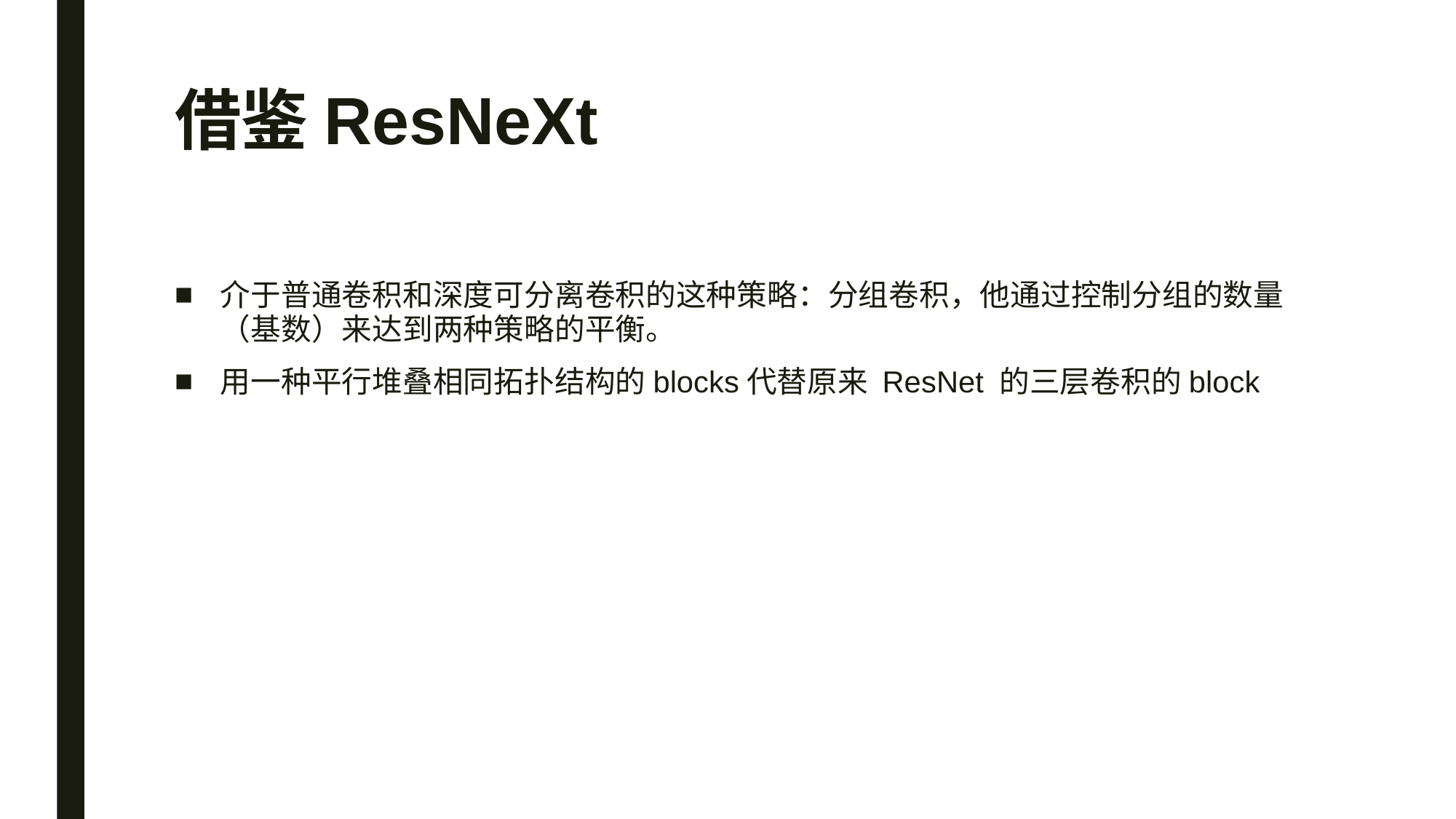

# 借鉴ResNeXt
介于普通卷积和深度可分离卷积的这种策略：分组卷积，他通过控制分组的数量（基数）来达到两种策略的平衡。
用一种平行堆叠相同拓扑结构的blocks代替原来 ResNet 的三层卷积的block